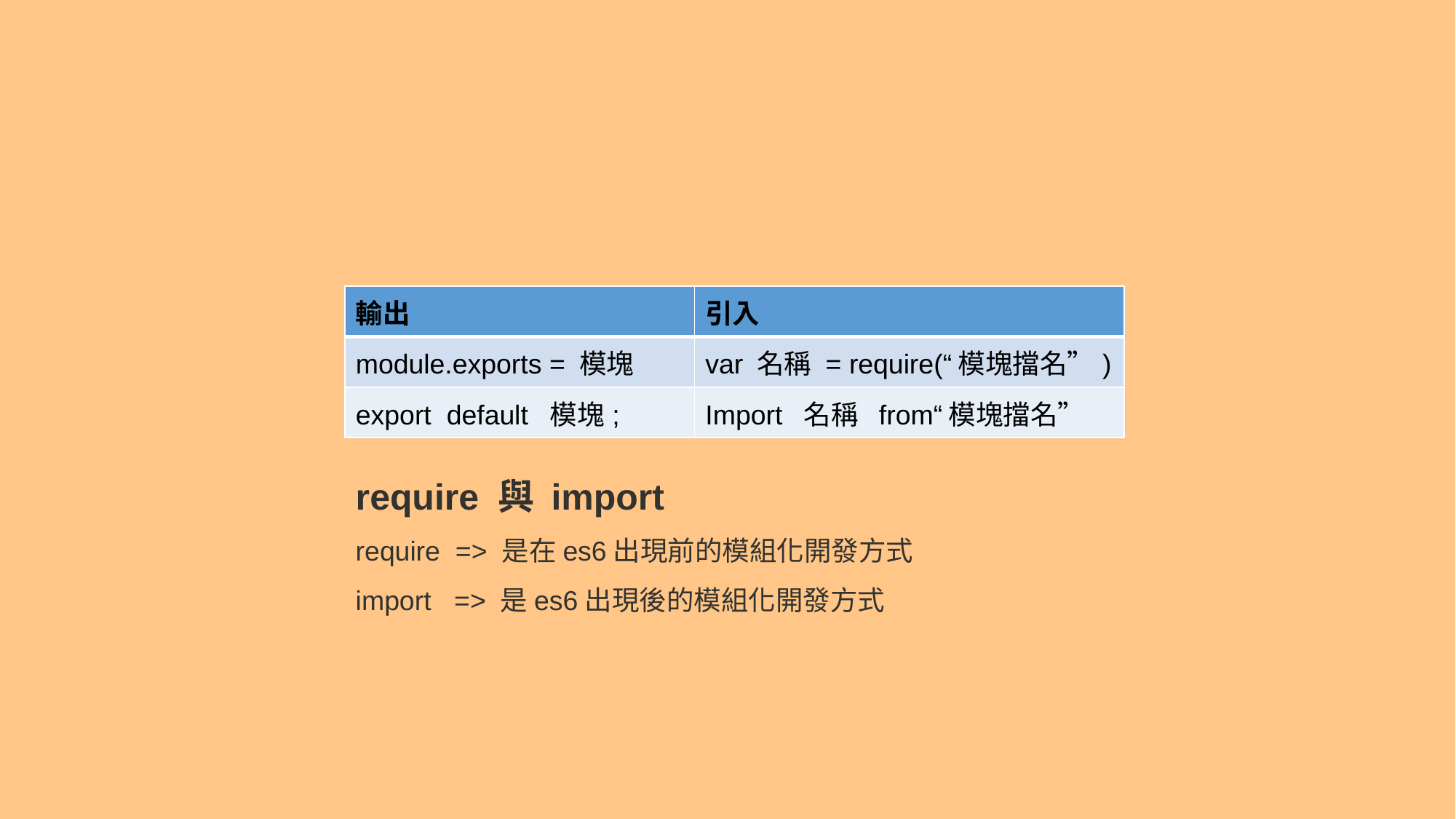

| 輸出 | 引入 |
| --- | --- |
| module.exports = 模塊 | var 名稱 = require(“模塊擋名”) |
| export default 模塊; | Import 名稱 from“模塊擋名” |
require 與 import
require  => 是在es6出現前的模組化開發方式
import   => 是es6出現後的模組化開發方式